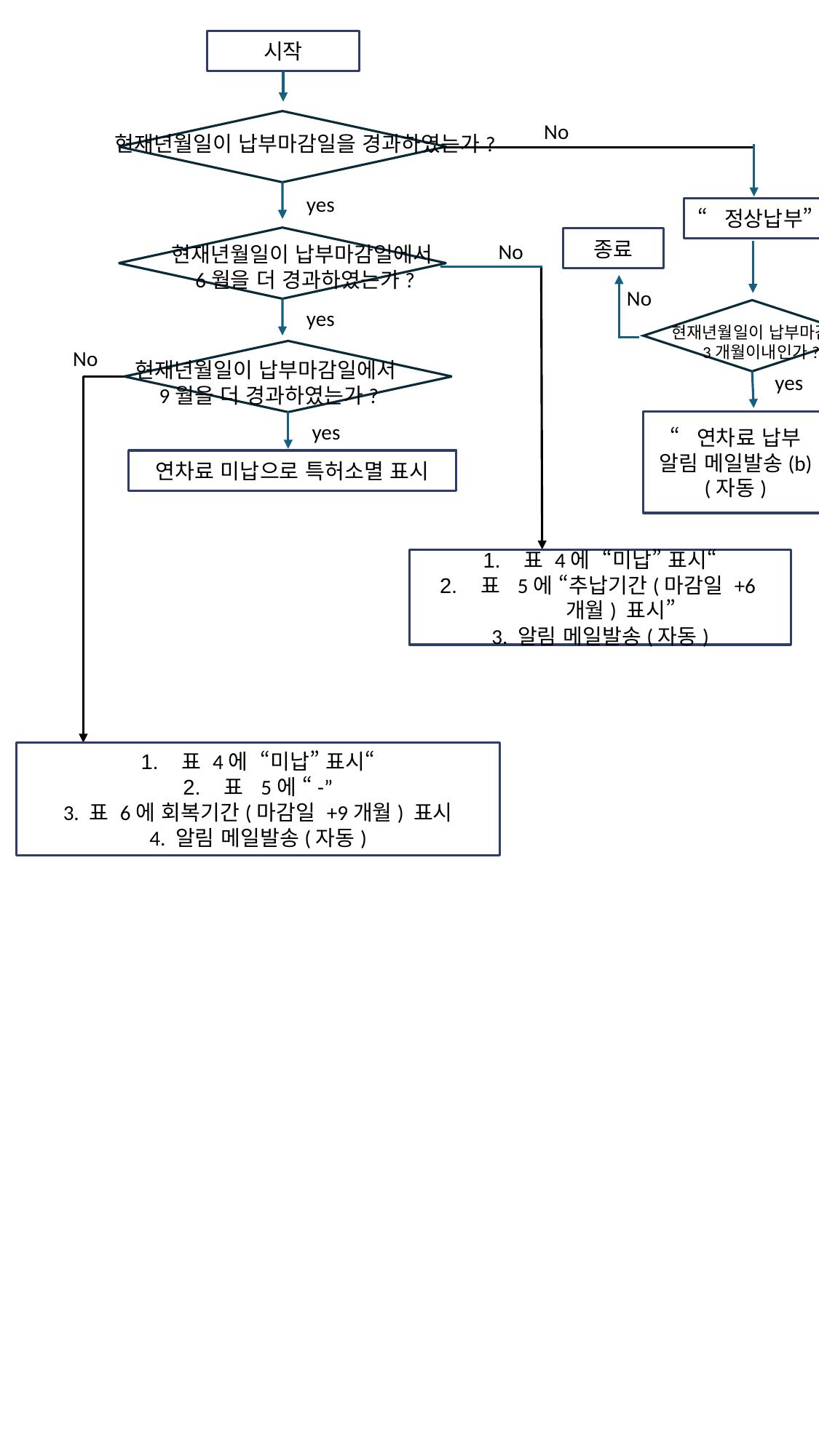

시작

No
현재년월일이 납부마감일을 경과하였는가?
yes
“정상납부” 표시

종료
No
현재년월일이 납부마감일에서
6월을 더 경과하였는가?
No
yes

현재년월일이 납부마감일
3개월이내인가?
No

현재년월일이 납부마감일에서
9월을 더 경과하였는가?
yes
“연차료 납부
알림 메일발송(b)
(자동)
yes
연차료 미납으로 특허소멸 표시
표 4에  “미납” 표시“
표  5에 “추납기간(마감일 +6개월) 표시”
3. 알림 메일발송(자동)
표 4에  “미납” 표시“
표  5에 “-”
3. 표 6에 회복기간(마감일 +9개월) 표시
4. 알림 메일발송(자동)